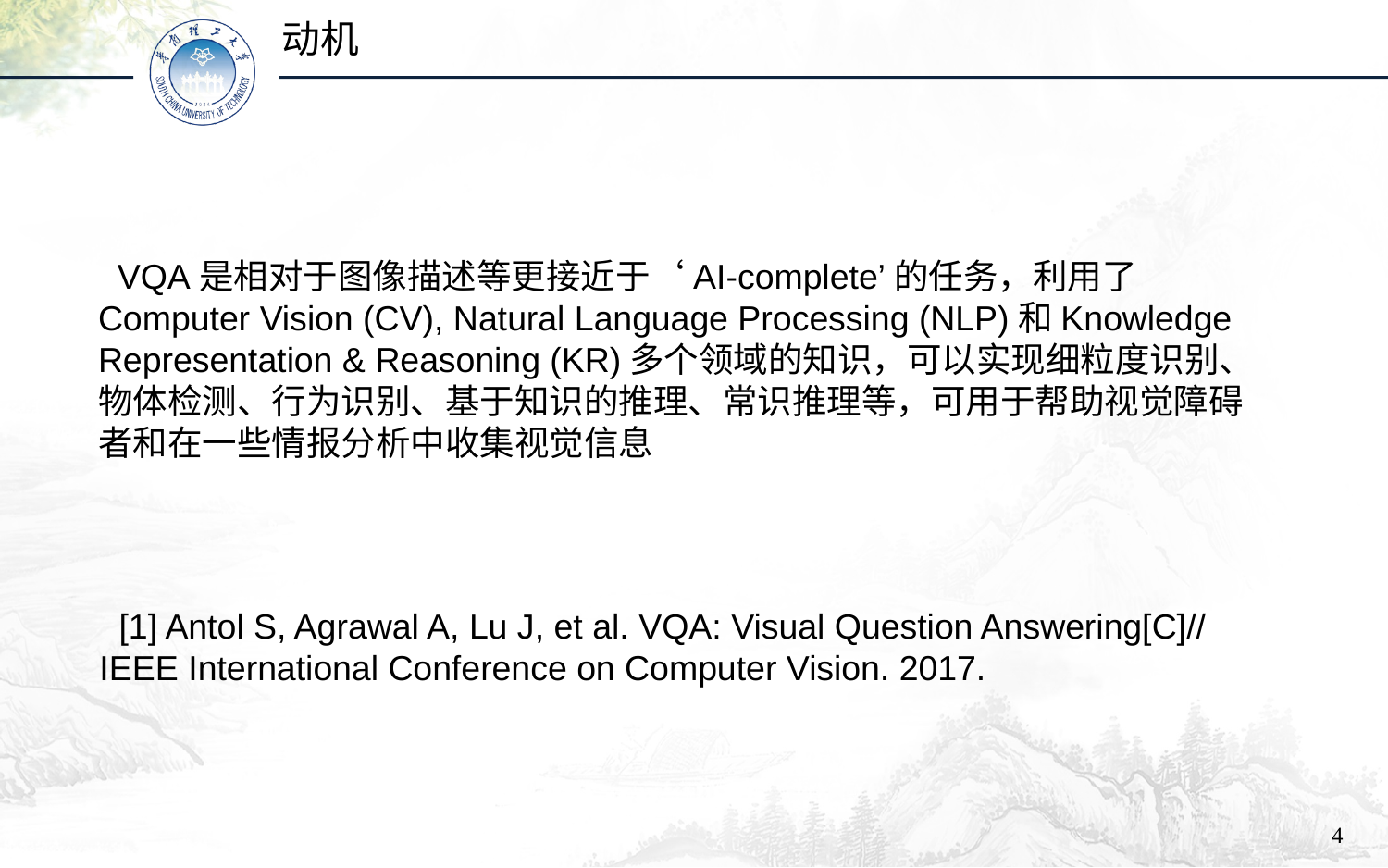

动机
  VQA是相对于图像描述等更接近于‘AI-complete’的任务，利用了Computer Vision (CV), Natural Language Processing (NLP)和Knowledge Representation & Reasoning (KR)多个领域的知识，可以实现细粒度识别、物体检测、行为识别、基于知识的推理、常识推理等，可用于帮助视觉障碍者和在一些情报分析中收集视觉信息
  [1] Antol S, Agrawal A, Lu J, et al. VQA: Visual Question Answering[C]// IEEE International Conference on Computer Vision. 2017.

4